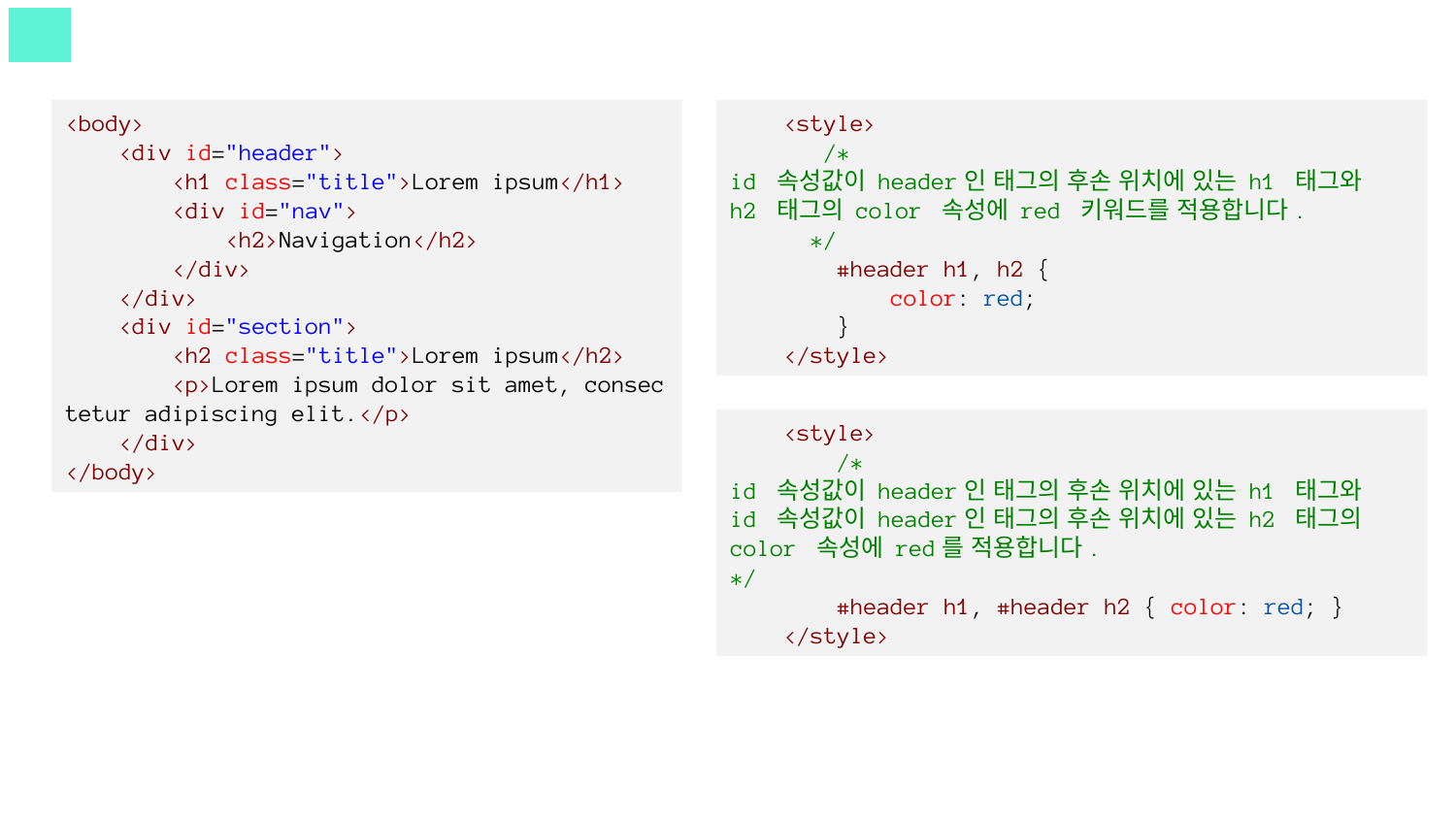

#
<body>
    <div id="header">
        <h1 class="title">Lorem ipsum</h1>
        <div id="nav">
            <h2>Navigation</h2>
        </div>
    </div>
    <div id="section">
        <h2 class="title">Lorem ipsum</h2>
        <p>Lorem ipsum dolor sit amet, consectetur adipiscing elit.</p>
    </div>
</body>
    <style>
       /*
id 속성값이 header인 태그의 후손 위치에 있는 h1 태그와 
h2 태그의 color 속성에 red 키워드를 적용합니다.
      */
        #header h1, h2 {
            color: red;
        }
    </style>
    <style>
        /*
id 속성값이 header인 태그의 후손 위치에 있는 h1 태그와
id 속성값이 header인 태그의 후손 위치에 있는 h2 태그의
color 속성에 red를 적용합니다.
*/
        #header h1, #header h2 { color: red; }
    </style>